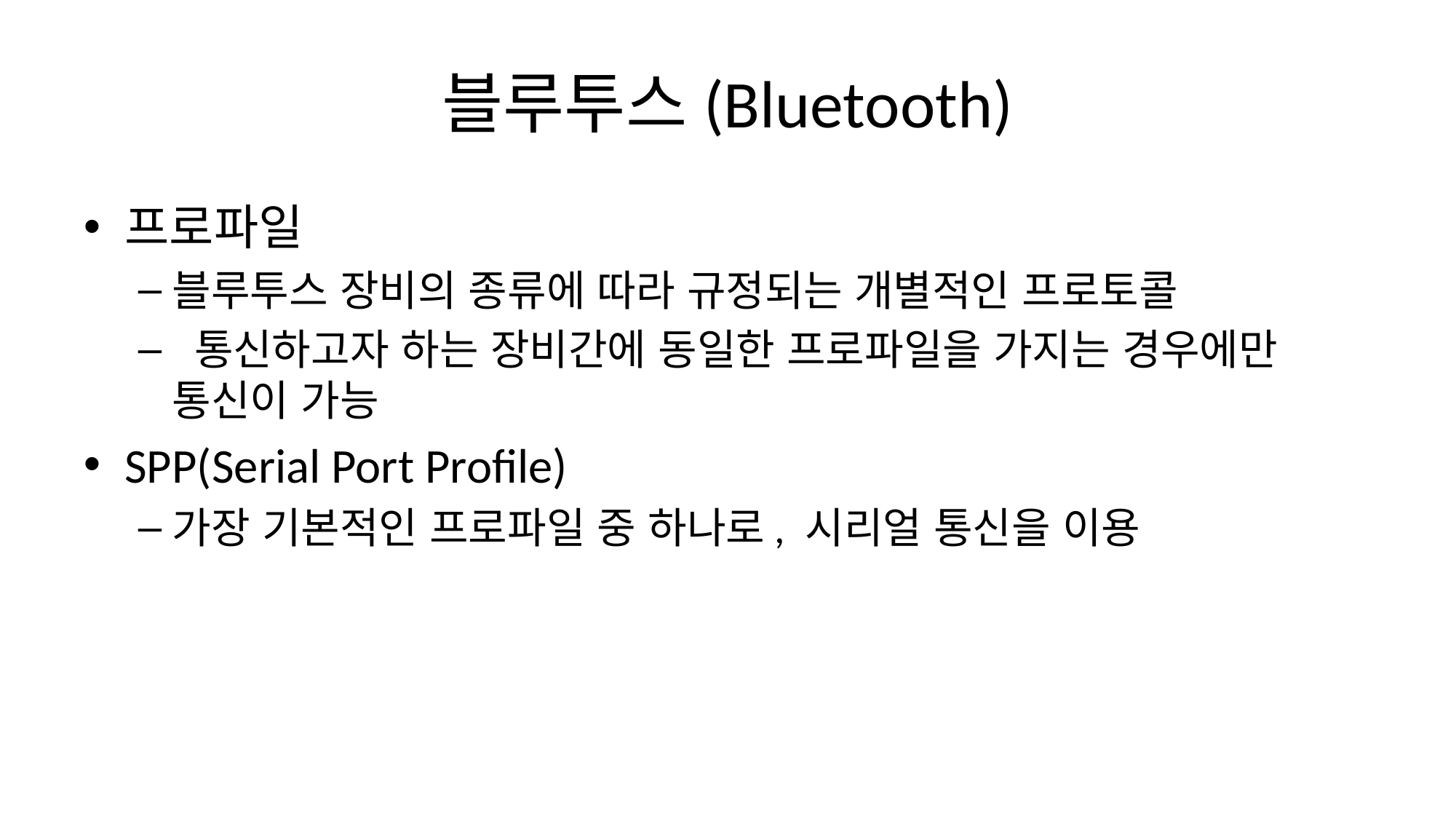

# 블루투스(Bluetooth)
프로파일
블루투스 장비의 종류에 따라 규정되는 개별적인 프로토콜
 통신하고자 하는 장비간에 동일한 프로파일을 가지는 경우에만 통신이 가능
SPP(Serial Port Profile)
가장 기본적인 프로파일 중 하나로, 시리얼 통신을 이용